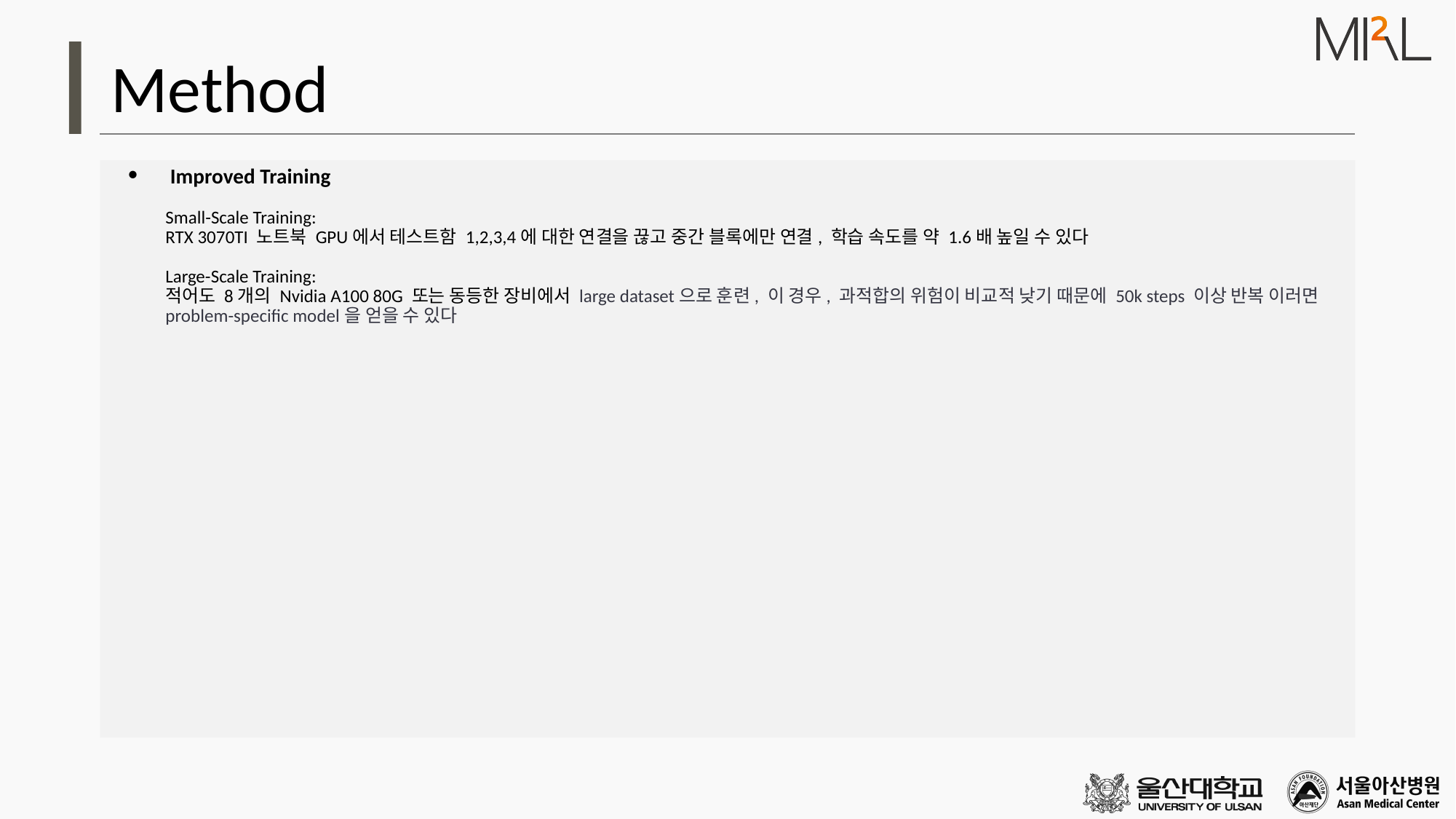

# Method
 Improved Training

Small-Scale Training:
RTX 3070TI 노트북 GPU에서 테스트함 1,2,3,4에 대한 연결을 끊고 중간 블록에만 연결, 학습 속도를 약 1.6배 높일 수 있다

Large-Scale Training:
적어도 8개의 Nvidia A100 80G 또는 동등한 장비에서 large dataset으로 훈련, 이 경우, 과적합의 위험이 비교적 낮기 때문에 50k steps 이상 반복 이러면 problem-specific model을 얻을 수 있다